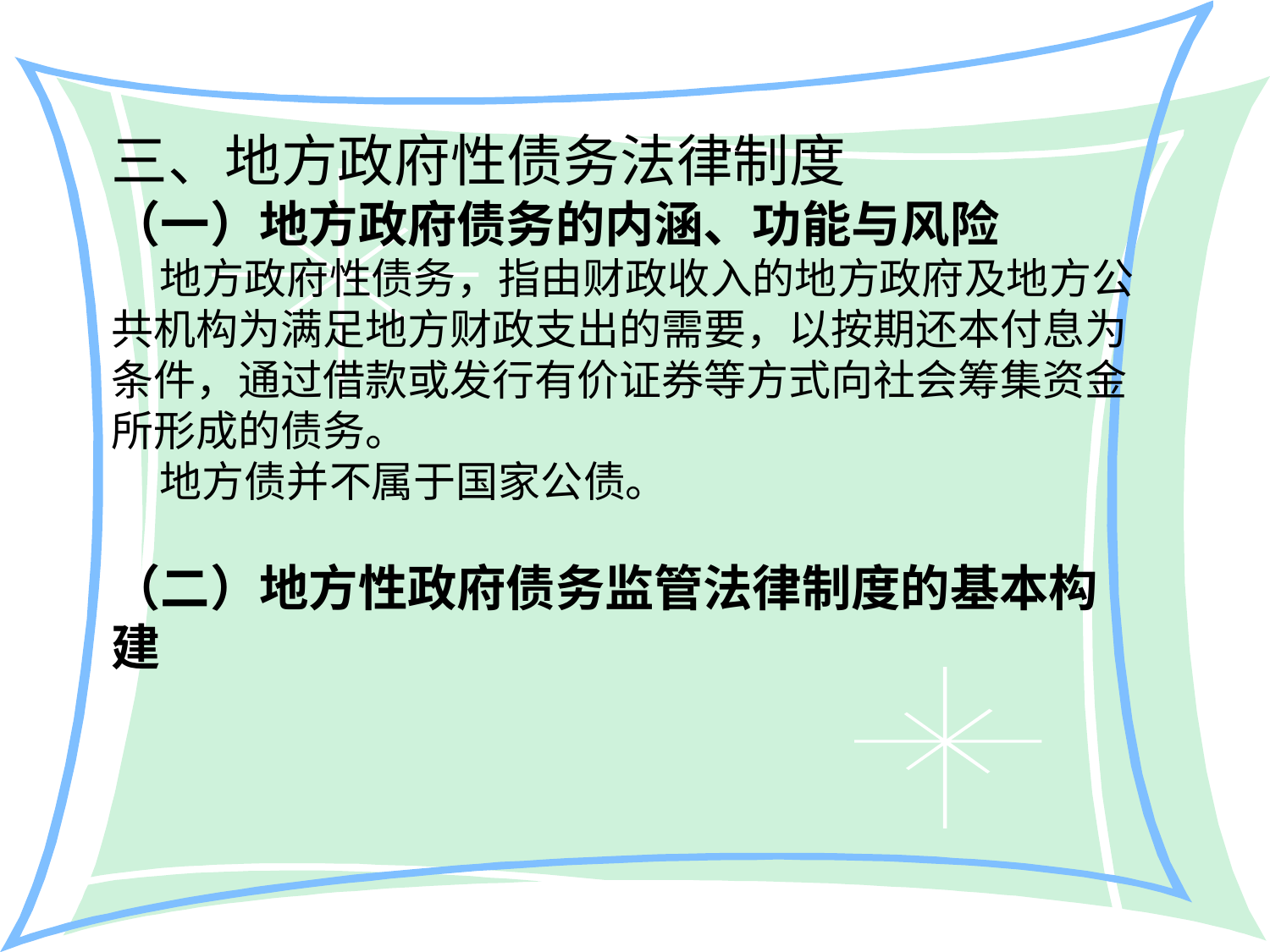

三、地方政府性债务法律制度
（一）地方政府债务的内涵、功能与风险
    地方政府性债务，指由财政收入的地方政府及地方公共机构为满足地方财政支出的需要，以按期还本付息为条件，通过借款或发行有价证券等方式向社会筹集资金所形成的债务。
    地方债并不属于国家公债。

（二）地方性政府债务监管法律制度的基本构建